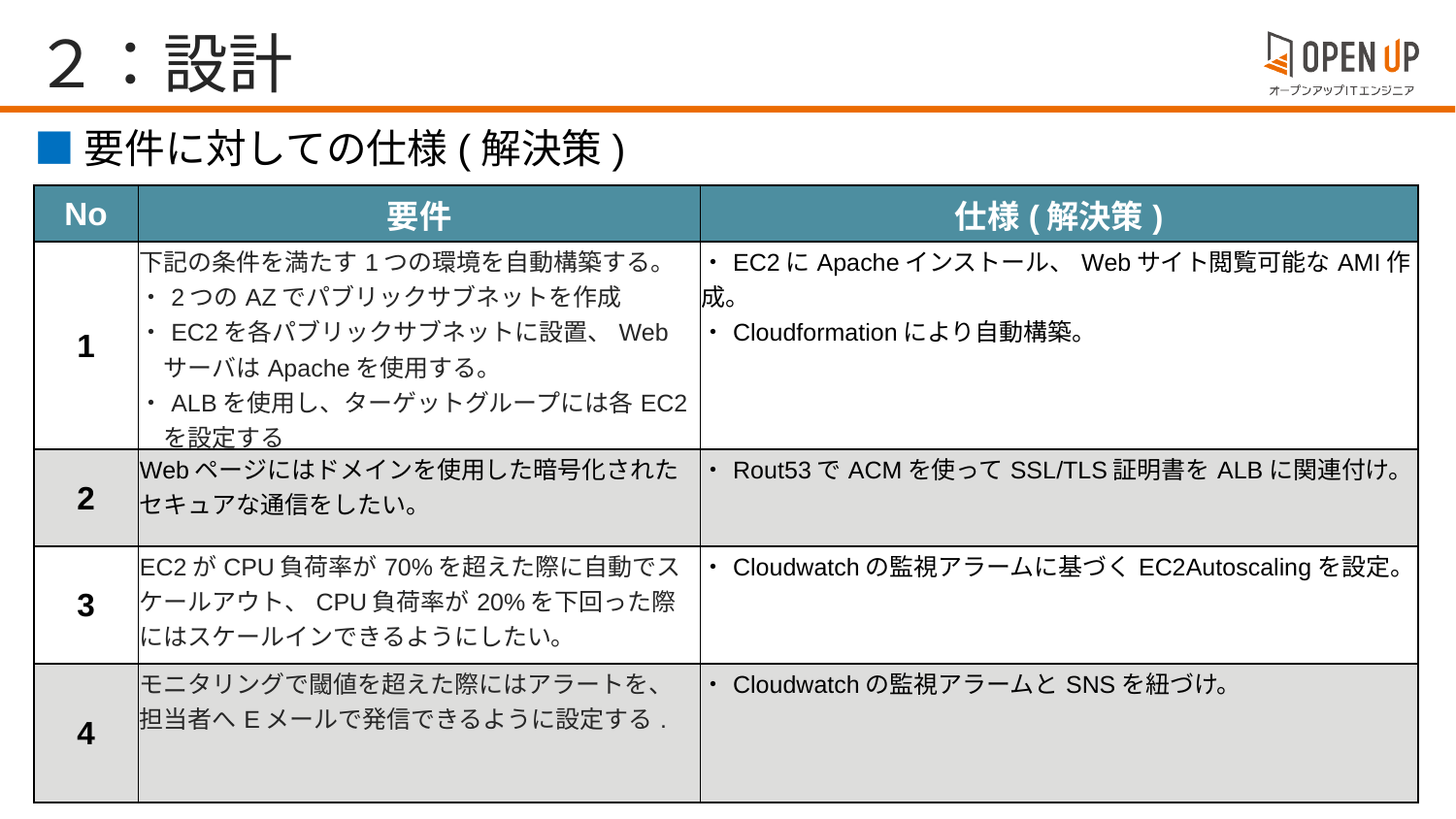

２：設計
■要件に対しての仕様(解決策)
| No | 要件 | 仕様(解決策) |
| --- | --- | --- |
| 1 | 下記の条件を満たす1つの環境を自動構築する。 ・2つのAZでパブリックサブネットを作成 ・EC2を各パブリックサブネットに設置、Web　 　サーバはApacheを使用する。 ・ALBを使用し、ターゲットグループには各EC2 　を設定する | ・EC2にApacheインストール、Webサイト閲覧可能なAMI作成。 ・Cloudformationにより自動構築。 |
| 2 | Webページにはドメインを使用した暗号化されたセキュアな通信をしたい。 | ・Rout53でACMを使ってSSL/TLS証明書をALBに関連付け。 |
| 3 | EC2がCPU負荷率が70%を超えた際に自動でスケールアウト、CPU負荷率が20%を下回った際にはスケールインできるようにしたい。 | ・Cloudwatchの監視アラームに基づくEC2Autoscalingを設定。 |
| 4 | モニタリングで閾値を超えた際にはアラートを、 担当者へEメールで発信できるように設定する. | ・Cloudwatchの監視アラームとSNSを紐づけ。 |